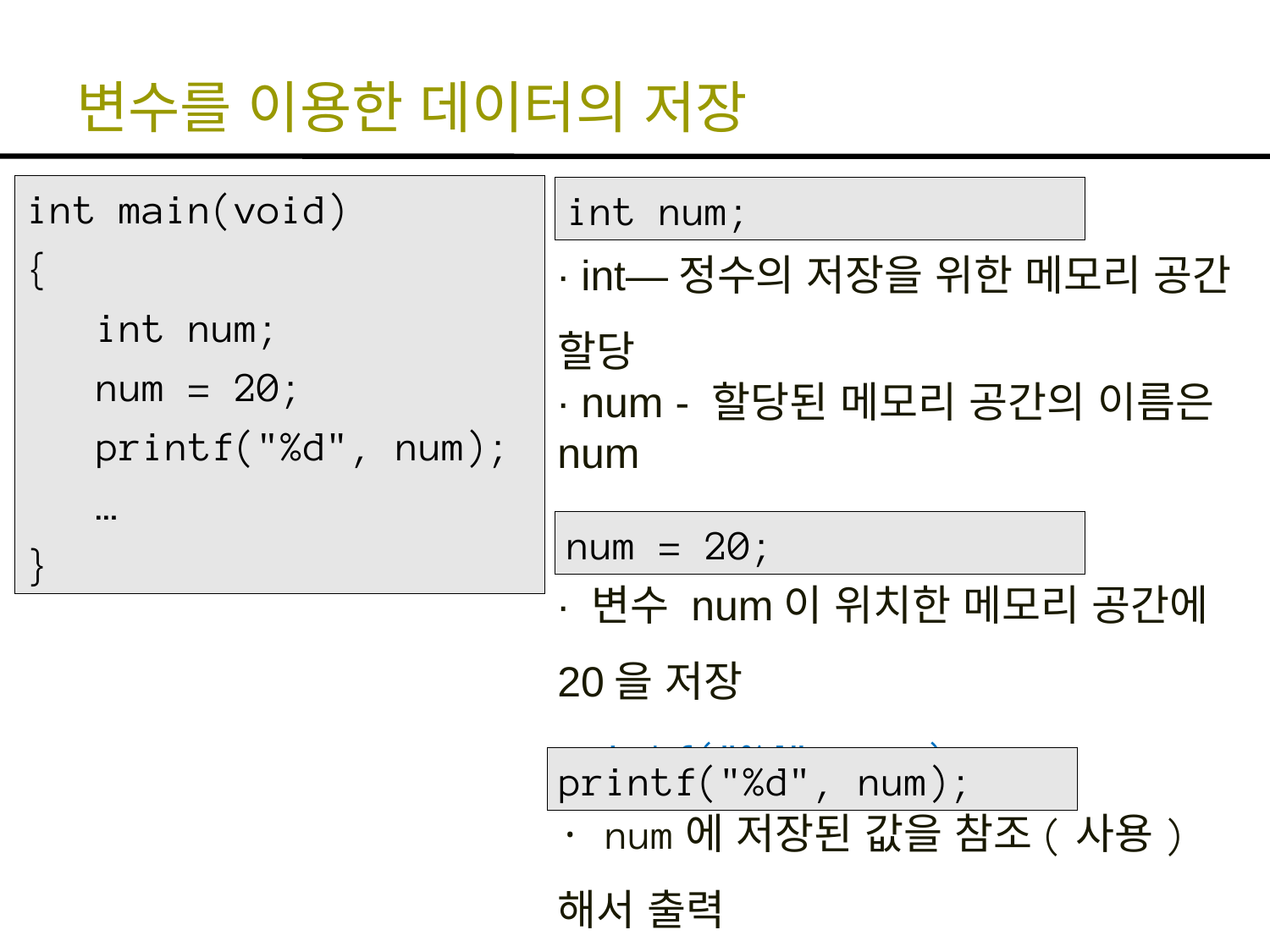

# 변수를 이용한 데이터의 저장

∙ int—정수의 저장을 위한 메모리 공간 할당
∙ num - 할당된 메모리 공간의 이름은 num

∙ 변수 num이 위치한 메모리 공간에 20을 저장
printf("%d", num);
∙ num에 저장된 값을 참조(사용)해서 출력
int main(void)
{
   int num;
   num = 20;
   printf("%d", num);
   …
}
int num;
num = 20;
printf("%d", num);